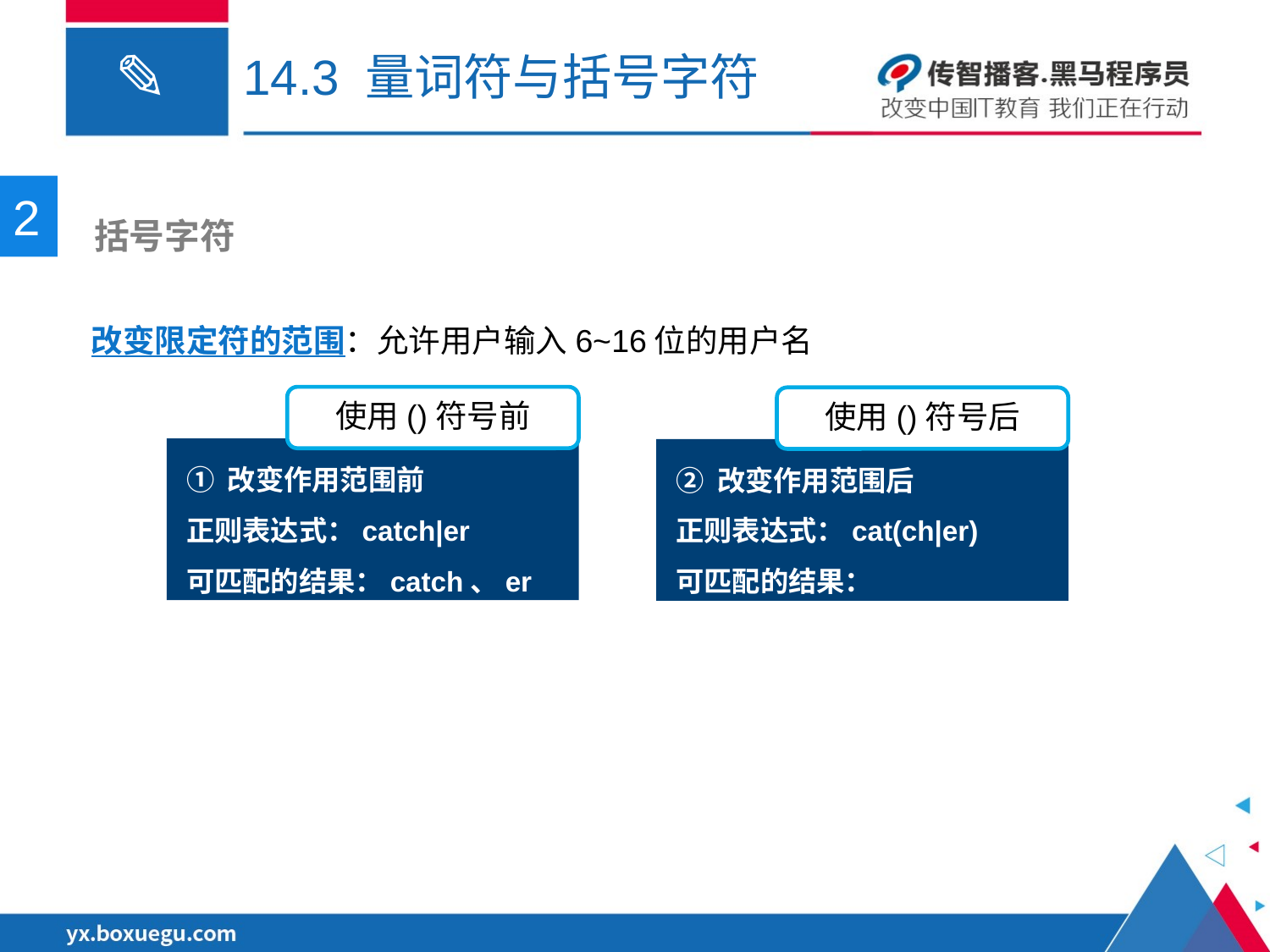

# 14.3 量词符与括号字符

2
  括号字符
改变限定符的范围：允许用户输入6~16位的用户名
使用()符号前
使用()符号后

① 改变作用范围前
正则表达式：catch|er
可匹配的结果：catch、er

② 改变作用范围后
正则表达式：cat(ch|er)
可匹配的结果：catch、cater